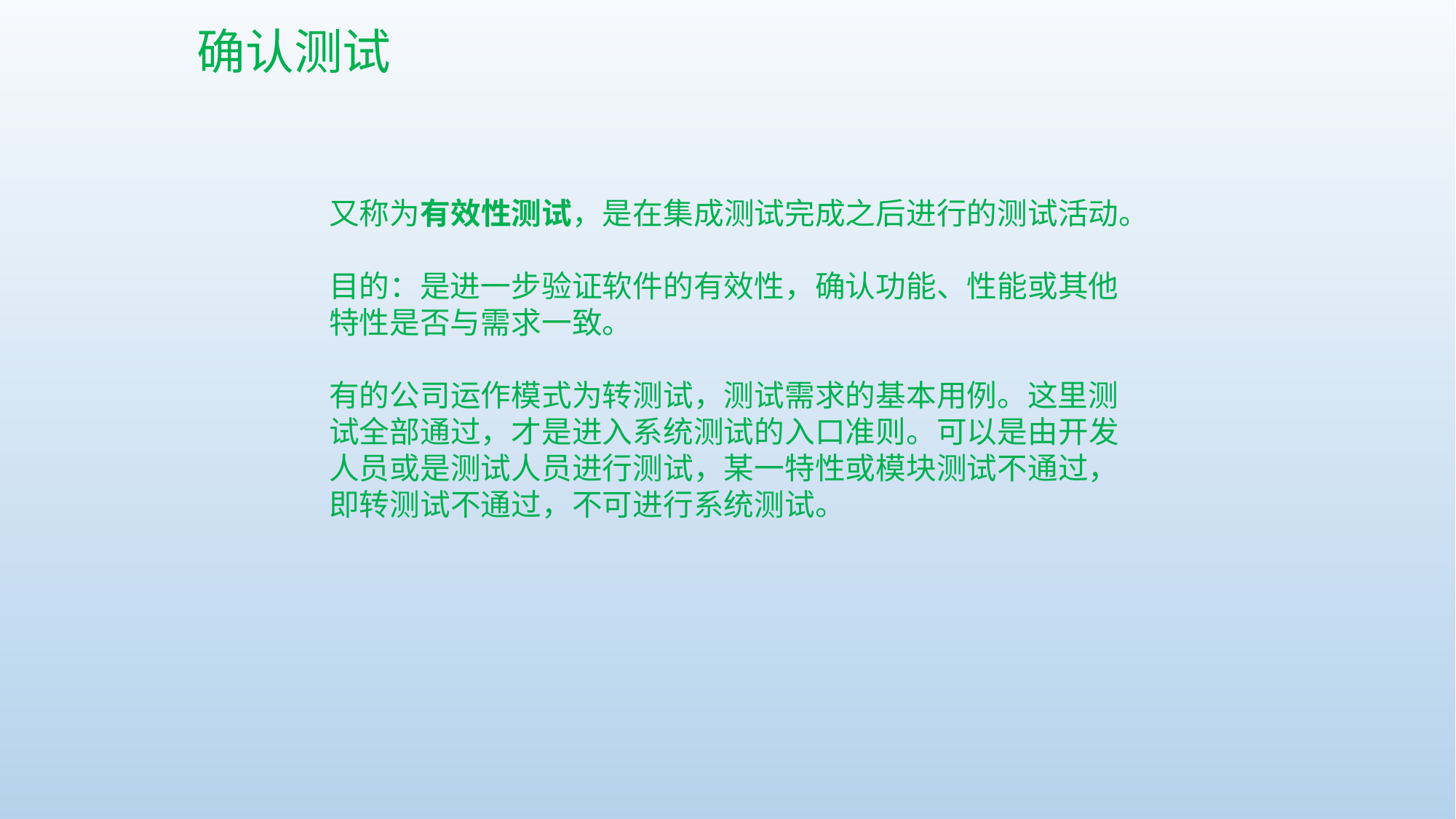

确认测试
又称为有效性测试，是在集成测试完成之后进行的测试活动。

目的：是进一步验证软件的有效性，确认功能、性能或其他特性是否与需求一致。

有的公司运作模式为转测试，测试需求的基本用例。这里测试全部通过，才是进入系统测试的入口准则。可以是由开发人员或是测试人员进行测试，某一特性或模块测试不通过，即转测试不通过，不可进行系统测试。